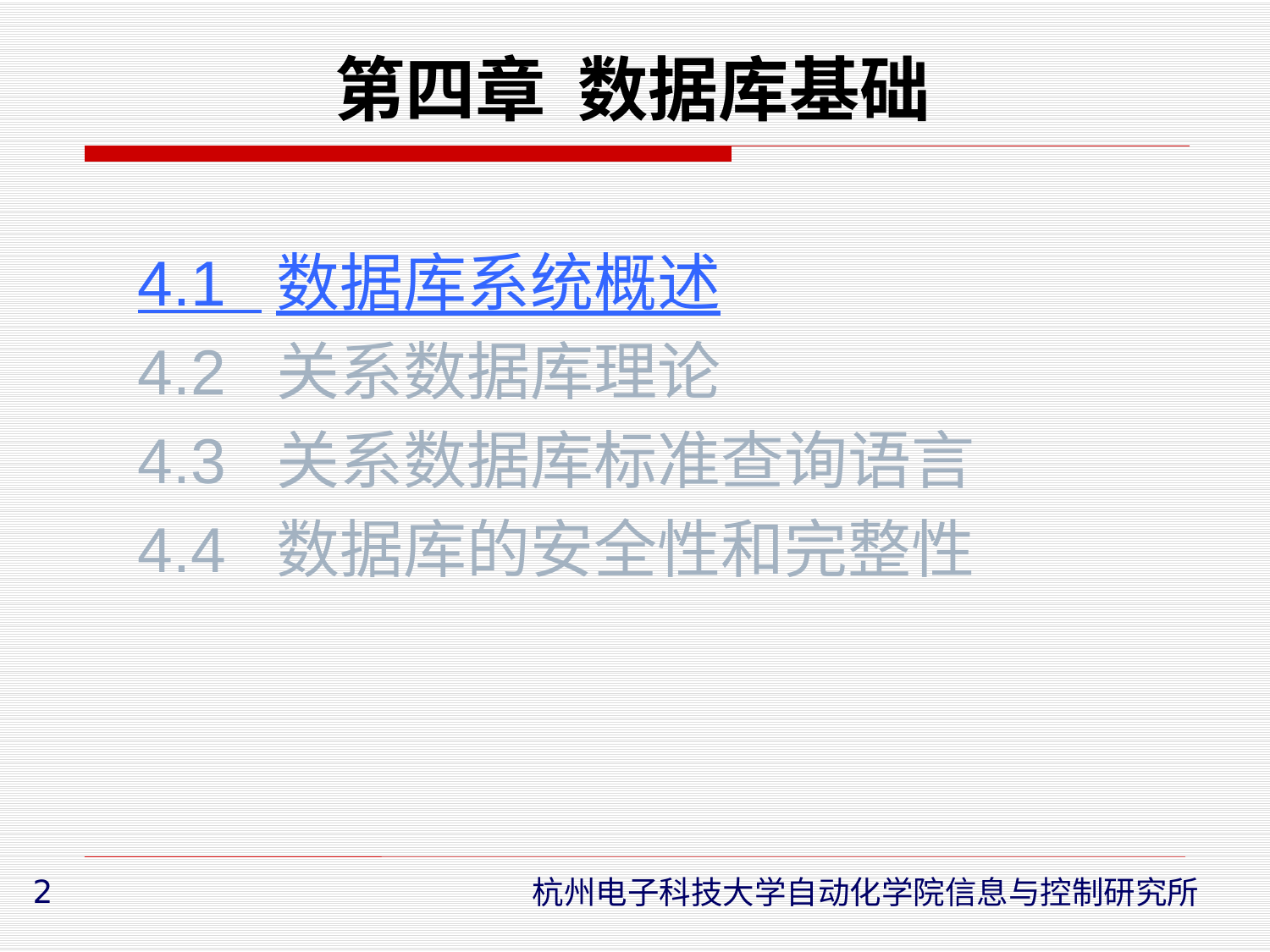

# 第四章  数据库基础
4.1  数据库系统概述
4.2  关系数据库理论
4.3  关系数据库标准查询语言
4.4  数据库的安全性和完整性